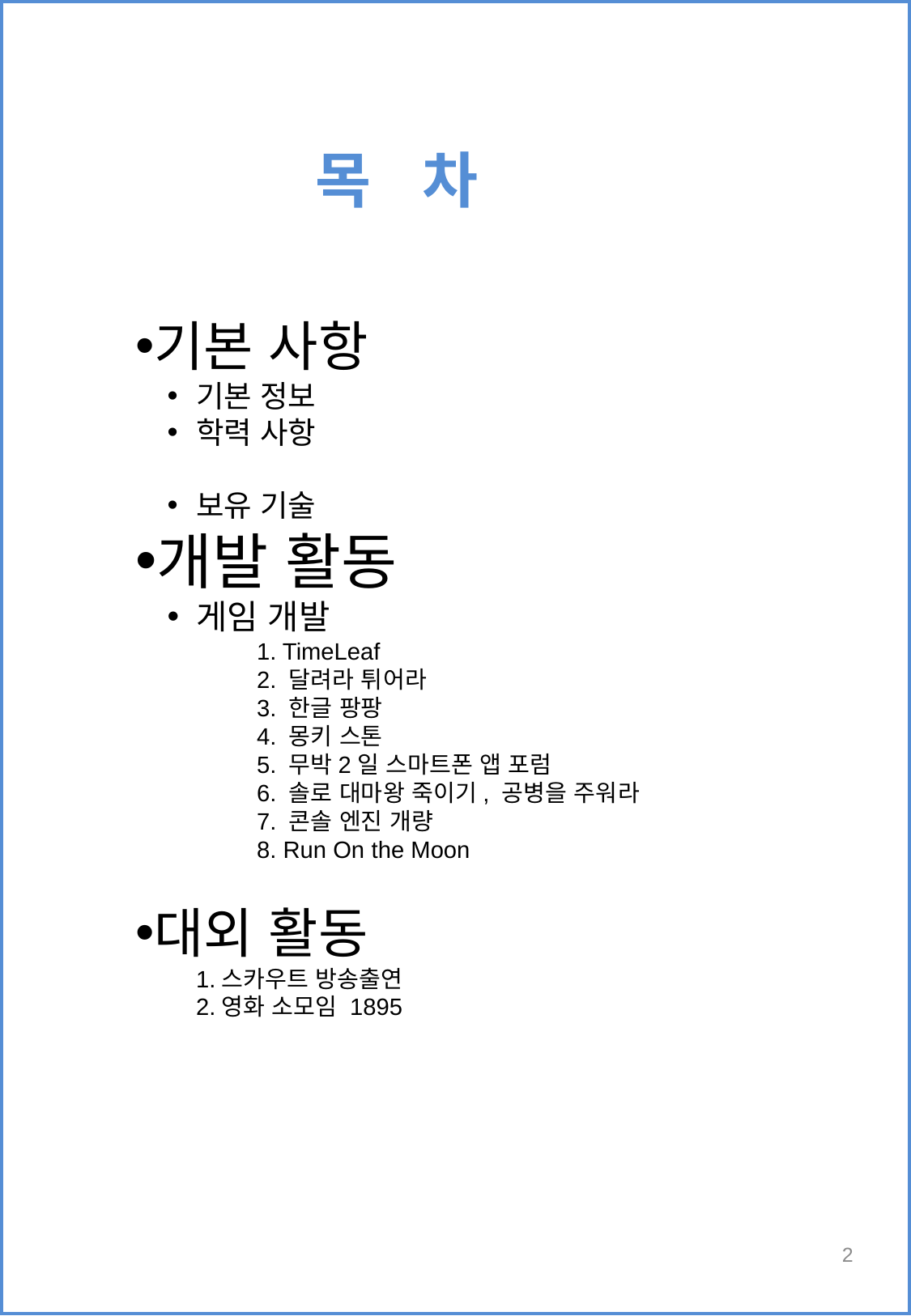

목   차
기본 사항
기본 정보
학력 사항
보유 기술
개발 활동
게임 개발
1. TimeLeaf
2. 달려라 튀어라
3. 한글 팡팡
4. 몽키 스톤
5. 무박2일 스마트폰 앱 포럼
6. 솔로 대마왕 죽이기, 공병을 주워라
7. 콘솔 엔진 개량
8. Run On the Moon

대외 활동
1.스카우트 방송출연
2.영화 소모임 1895

2